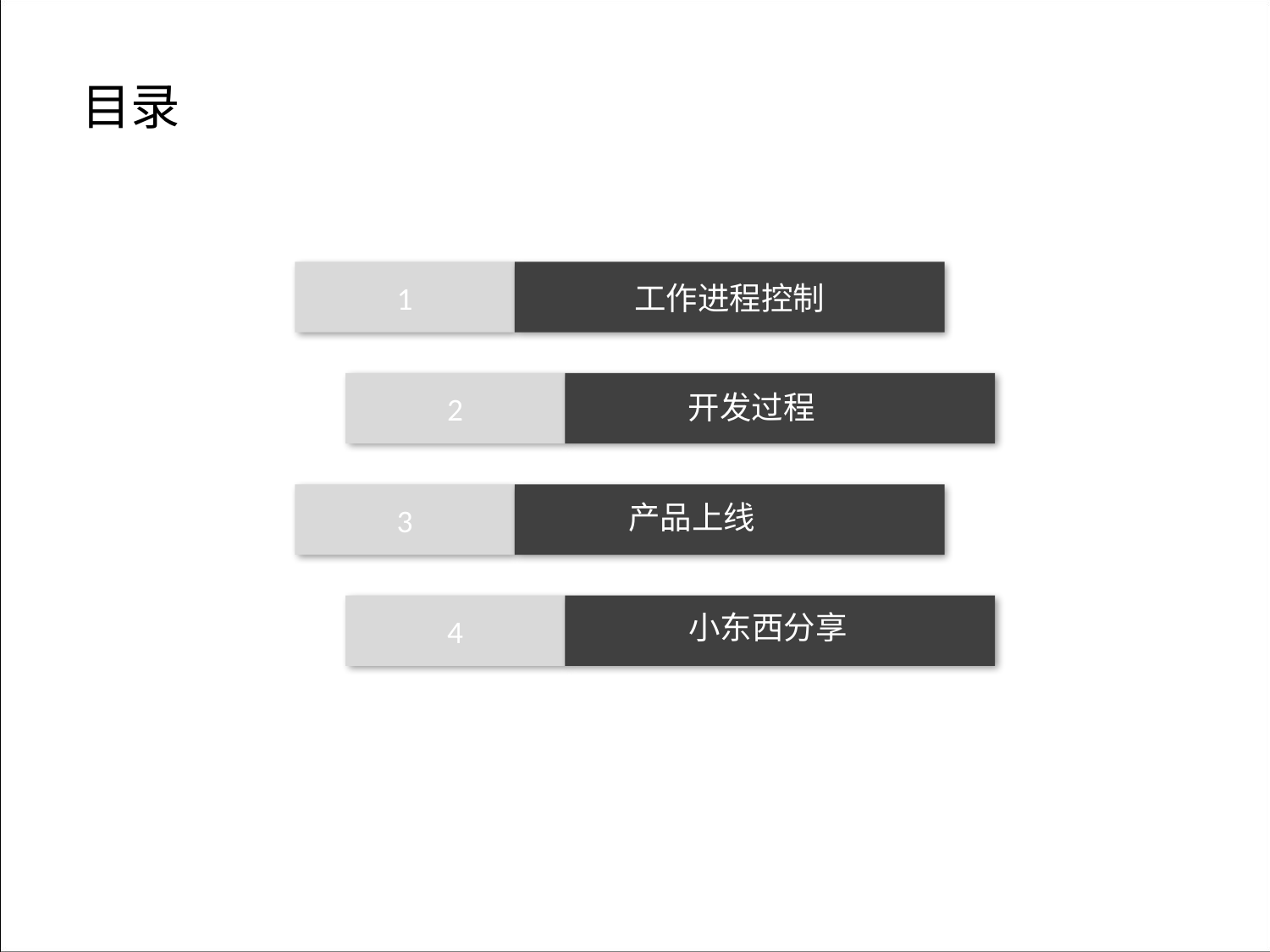

目录
1
工作进程控制
点击添加文本
2

开发过程
点击添加文本
3

产品上线
点击添加文本
4

小东西分享
点击添加文本